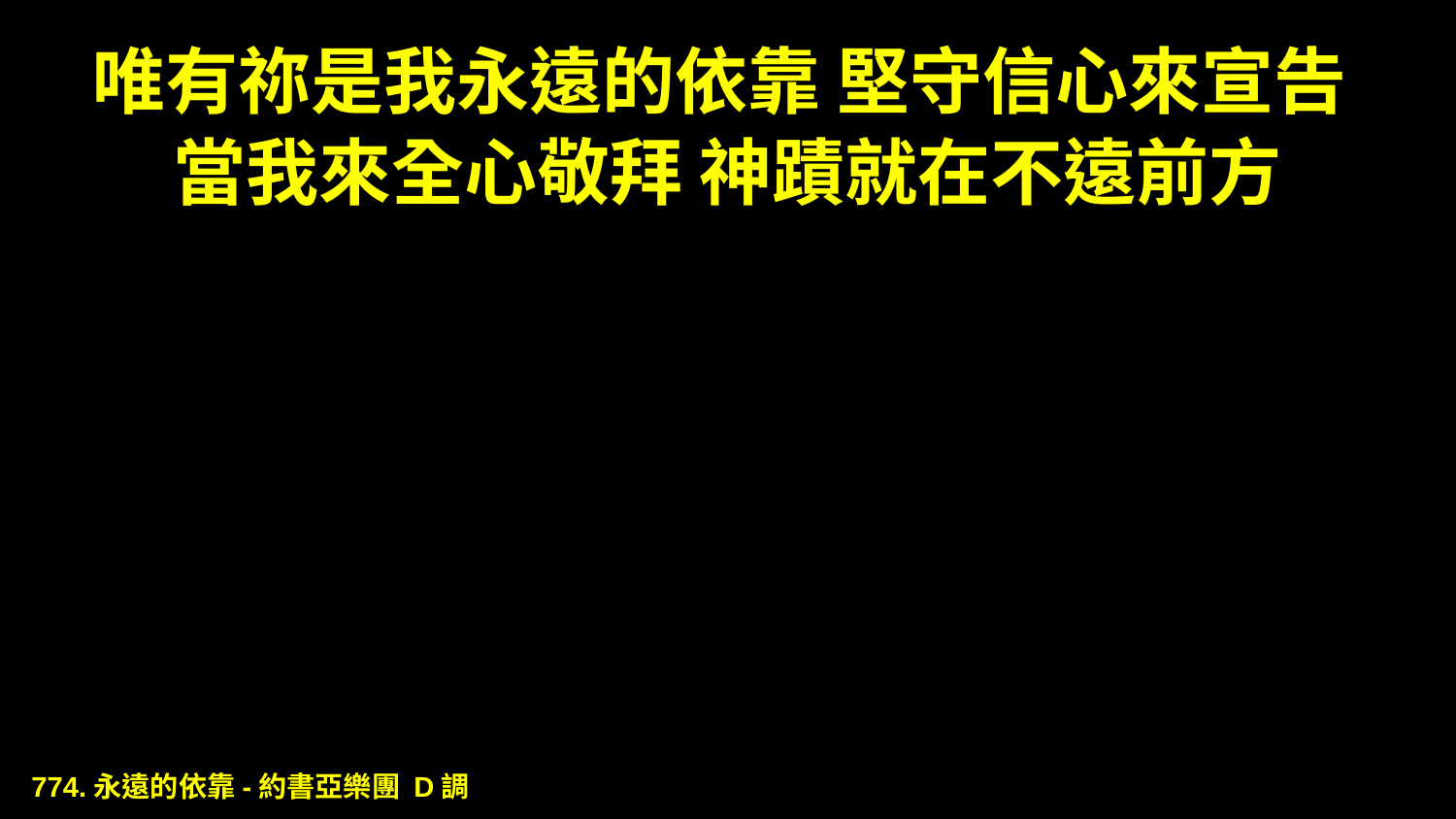

# 唯有祢是我永遠的依靠 堅守信心來宣告 當我來全心敬拜 神蹟就在不遠前方
774.永遠的依靠-約書亞樂團 D調